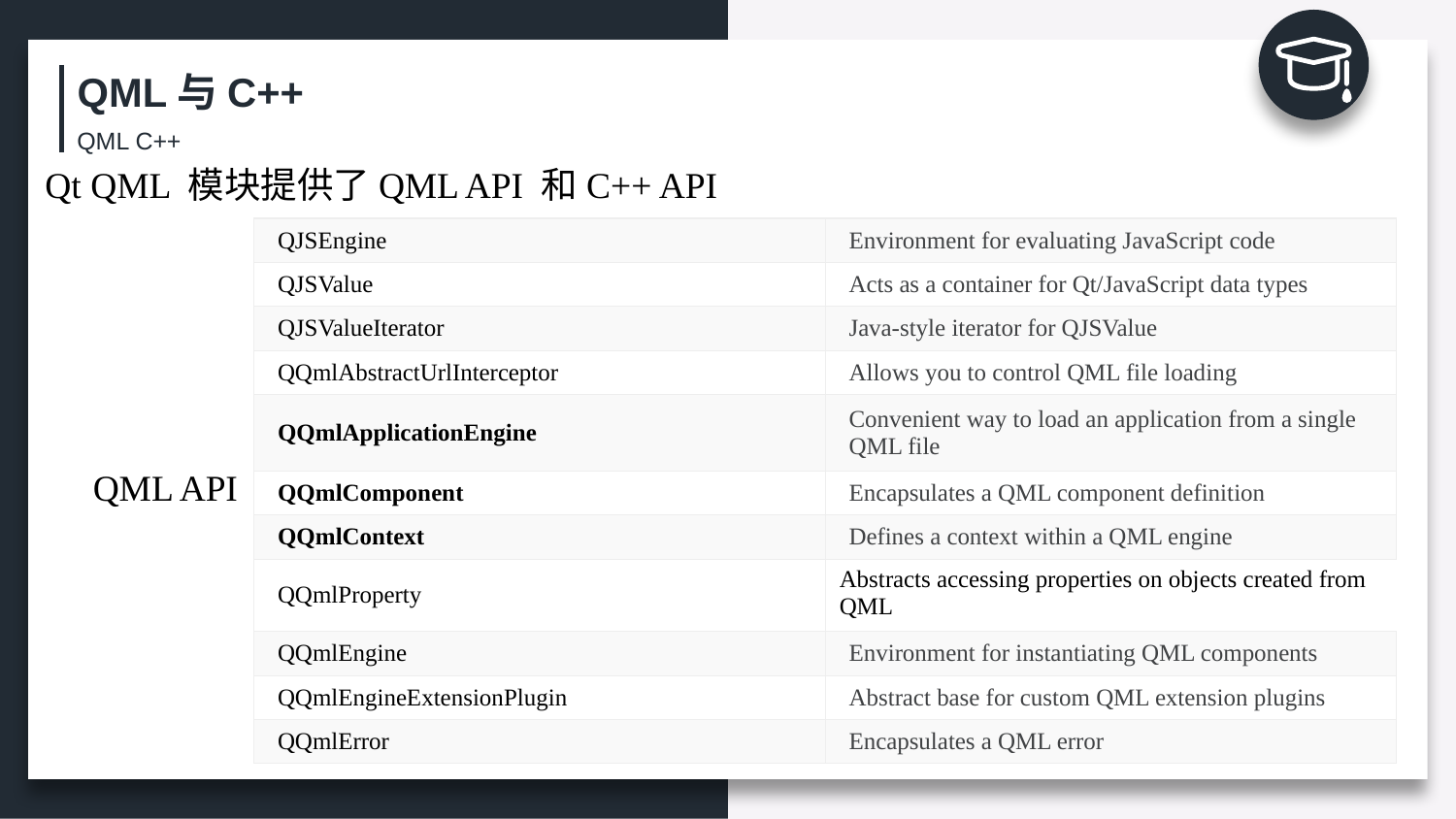

QML与C++
QML C++
Qt QML 模块提供了QML API 和C++ API
| QJSEngine | Environment for evaluating JavaScript code |
| --- | --- |
| QJSValue | Acts as a container for Qt/JavaScript data types |
| QJSValueIterator | Java-style iterator for QJSValue |
| QQmlAbstractUrlInterceptor | Allows you to control QML file loading |
| QQmlApplicationEngine | Convenient way to load an application from a single QML file |
| QQmlComponent | Encapsulates a QML component definition |
| QQmlContext | Defines a context within a QML engine |
| QQmlProperty | Abstracts accessing properties on objects created from QML |
| QQmlEngine | Environment for instantiating QML components |
| QQmlEngineExtensionPlugin | Abstract base for custom QML extension plugins |
| QQmlError | Encapsulates a QML error |

QML API